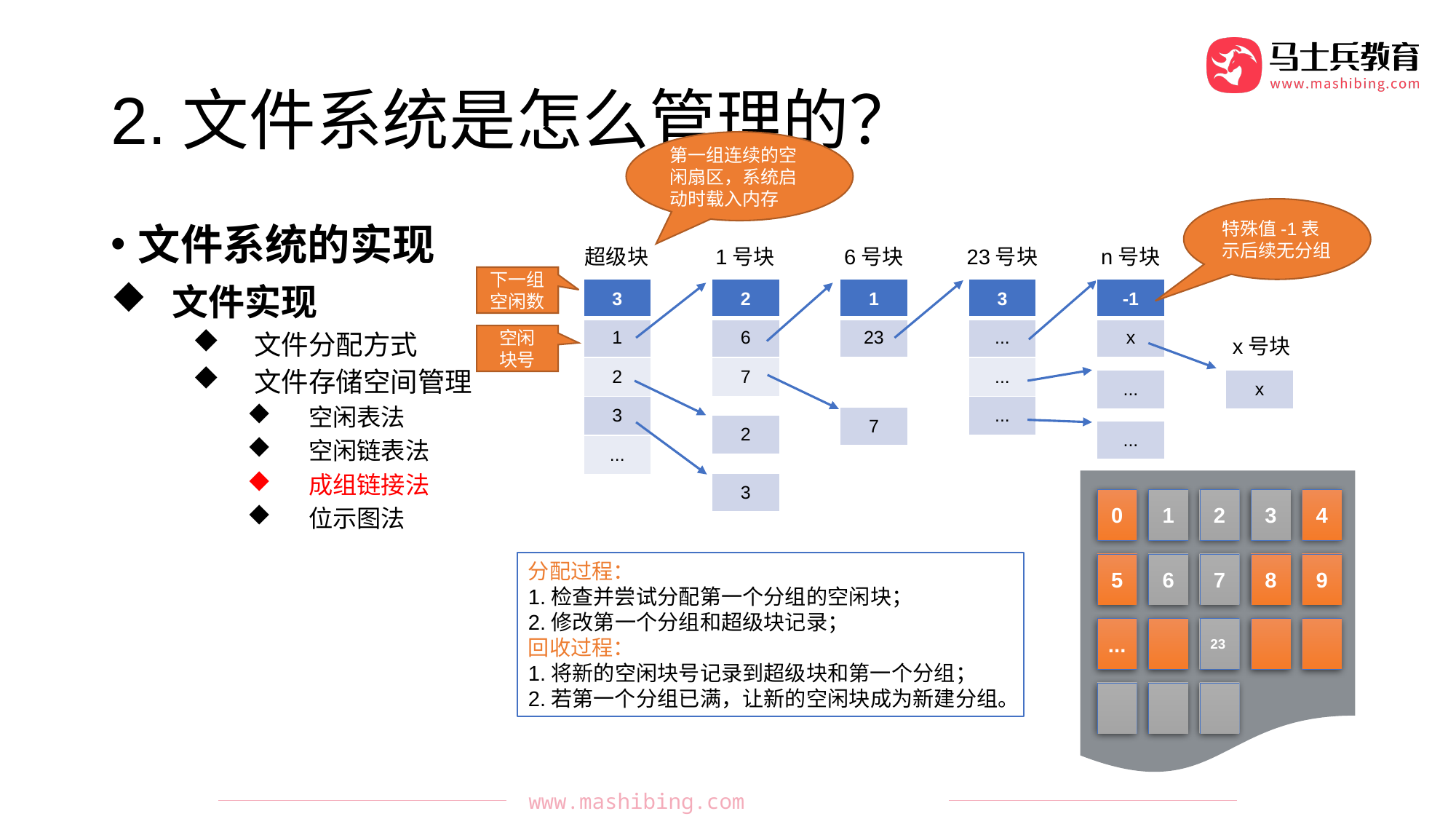

# 2.文件系统是怎么管理的？
第一组连续的空闲扇区，系统启动时载入内存
特殊值-1表示后续无分组
文件系统的实现
文件实现
文件分配方式
文件存储空间管理
空闲表法
空闲链表法
成组链接法
位示图法

超级块
1号块
6号块
23号块
n号块
下一组
空闲数
| 3 |
| --- |
| 1 |
| 2 |
| 3 |
| ... |
| 2 |
| --- |
| 6 |
| 7 |
| 1 |
| --- |
| 23 |
| 3 |
| --- |
| ... |
| ... |
| ... |
| -1 |
| --- |
| x |
空闲
块号
x号块
| ... |
| --- |
| x |
| --- |
| 7 |
| --- |
| 2 |
| --- |
| ... |
| --- |

0
1
2
3
4
5
6
7
8
9
...

23

| 3 |
| --- |
分配过程：
1.检查并尝试分配第一个分组的空闲块；
2.修改第一个分组和超级块记录；
回收过程：
1.将新的空闲块号记录到超级块和第一个分组；
2.若第一个分组已满，让新的空闲块成为新建分组。